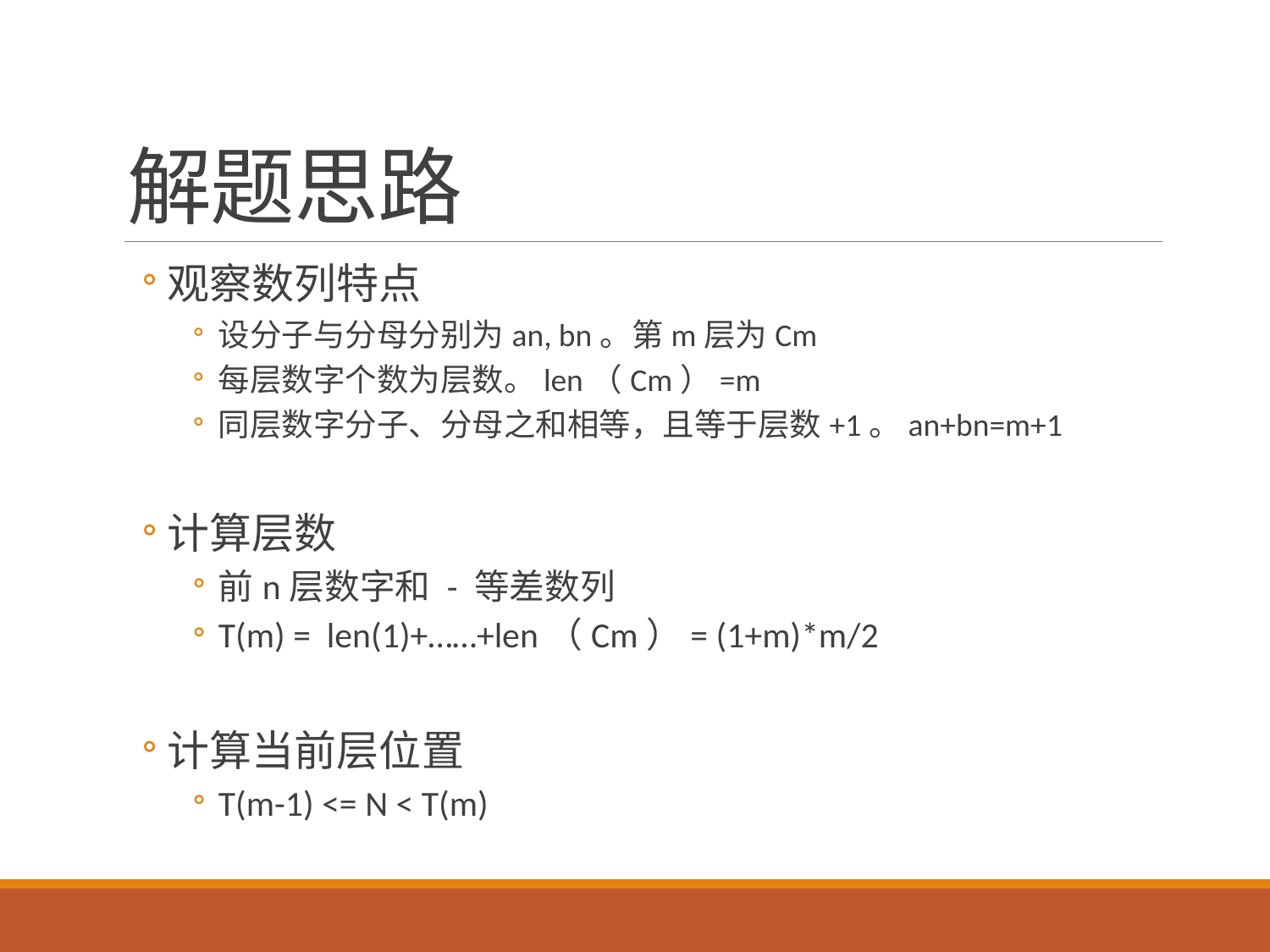

# 解题思路
观察数列特点
设分子与分母分别为an, bn。第m层为Cm
每层数字个数为层数。len（Cm）=m
同层数字分子、分母之和相等，且等于层数+1。an+bn=m+1

计算层数
前n层数字和 - 等差数列
T(m) =  len(1)+……+len（Cm）= (1+m)*m/2

计算当前层位置
T(m-1) <= N < T(m)